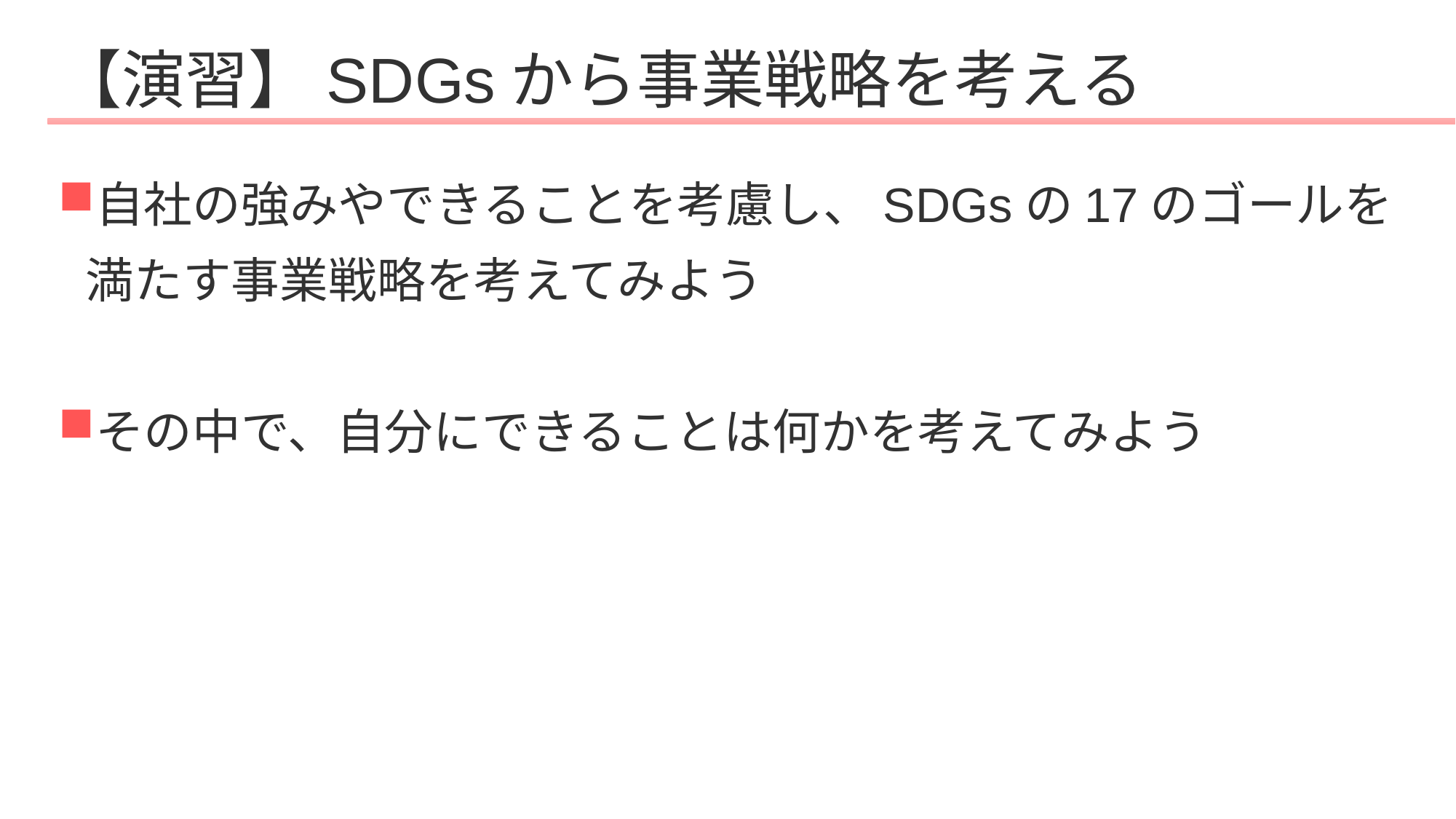

# 【演習】SDGsから事業戦略を考える
自社の強みやできることを考慮し、SDGsの17のゴールを満たす事業戦略を考えてみよう
その中で、自分にできることは何かを考えてみよう
121